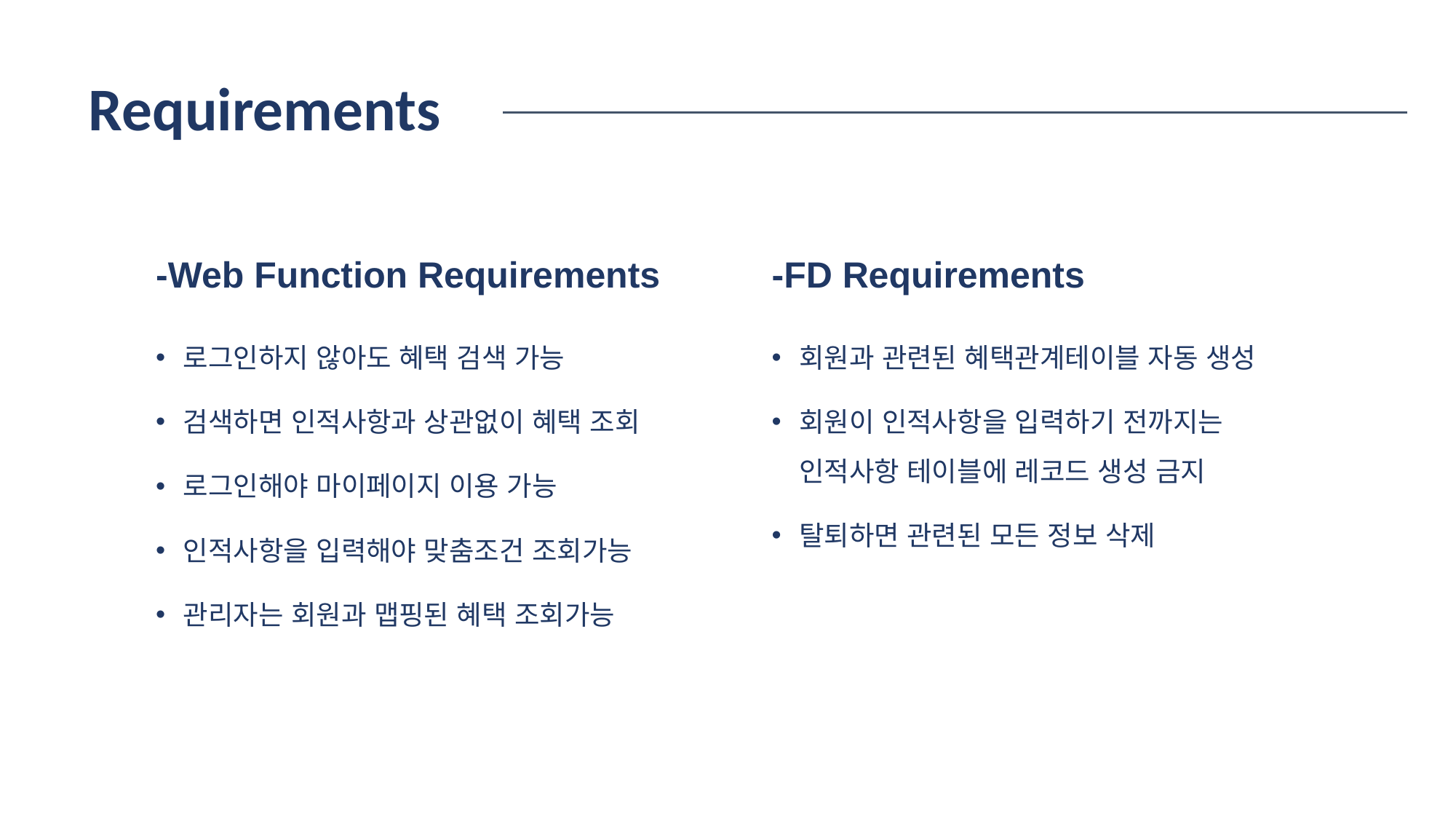

# Requirements
-Web Function Requirements
-FD Requirements
회원과 관련된 혜택관계테이블 자동 생성
회원이 인적사항을 입력하기 전까지는 인적사항 테이블에 레코드 생성 금지
탈퇴하면 관련된 모든 정보 삭제
로그인하지 않아도 혜택 검색 가능
검색하면 인적사항과 상관없이 혜택 조회
로그인해야 마이페이지 이용 가능
인적사항을 입력해야 맞춤조건 조회가능
관리자는 회원과 맵핑된 혜택 조회가능